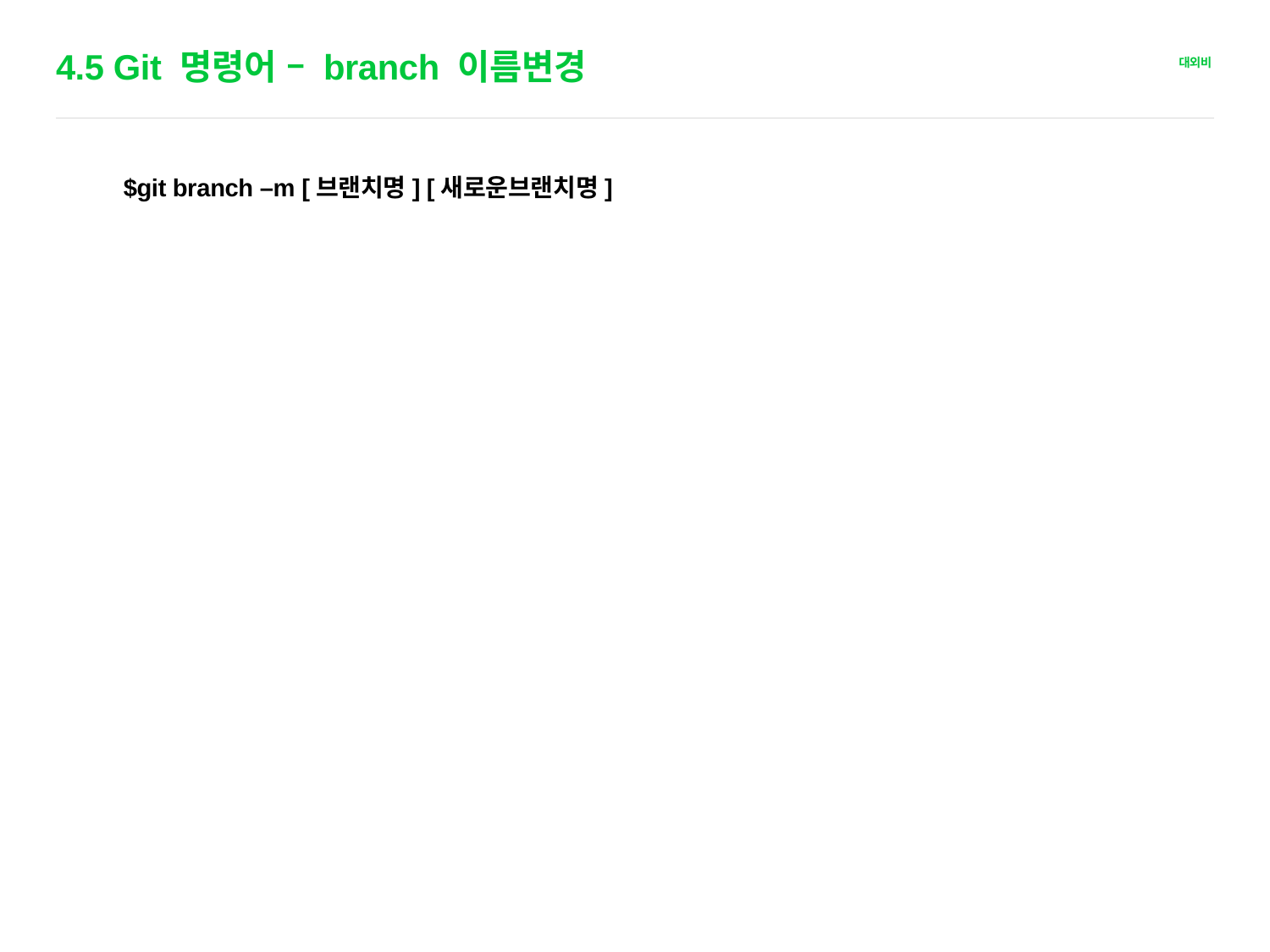

# 4.5 Git 명령어 – branch 이름변경
$git branch –m [브랜치명] [새로운브랜치명]